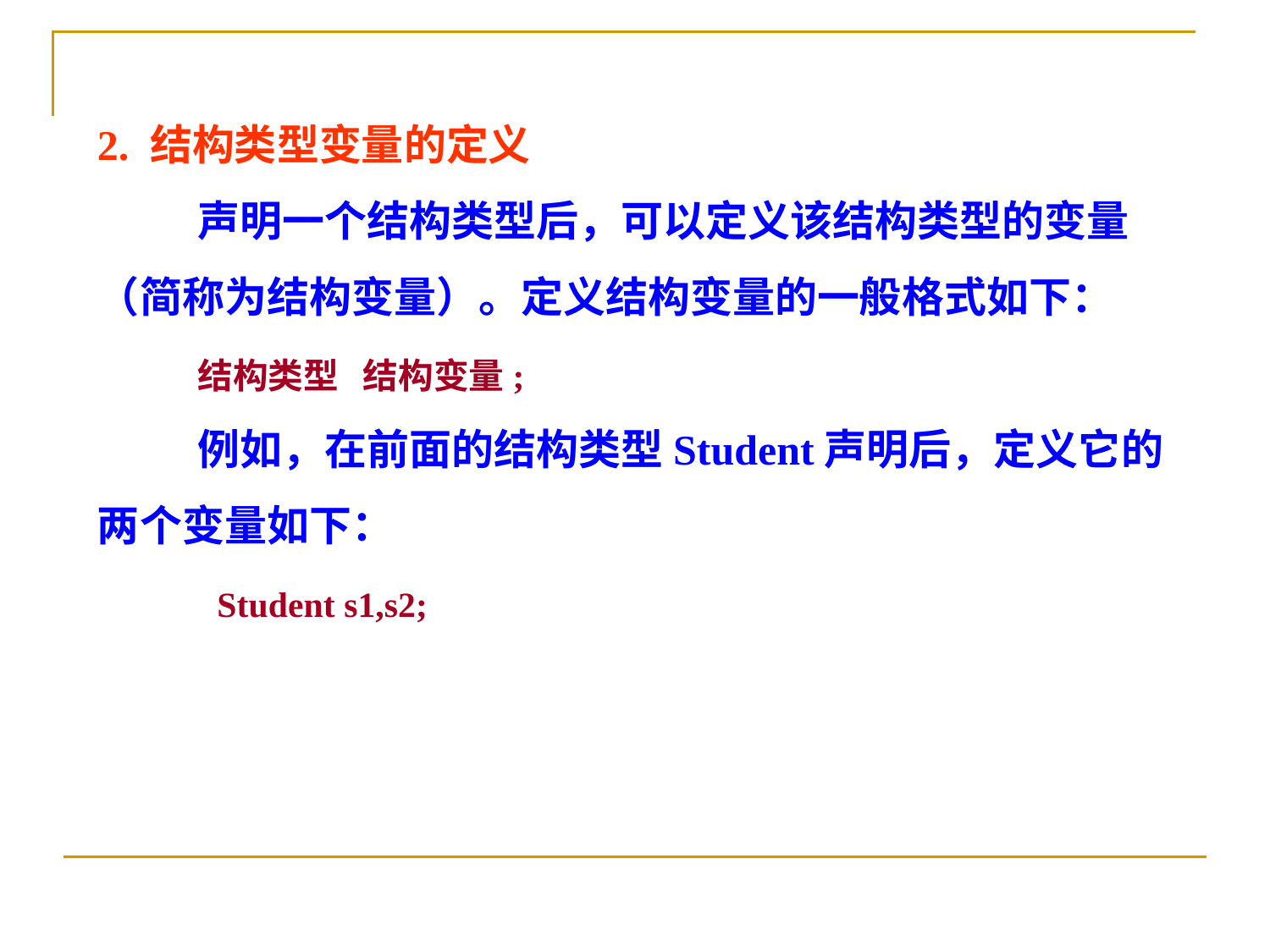

2. 结构类型变量的定义
     　声明一个结构类型后，可以定义该结构类型的变量（简称为结构变量）。定义结构变量的一般格式如下：
    　 结构类型   结构变量;
    　 例如，在前面的结构类型Student声明后，定义它的两个变量如下：
     　 Student s1,s2;